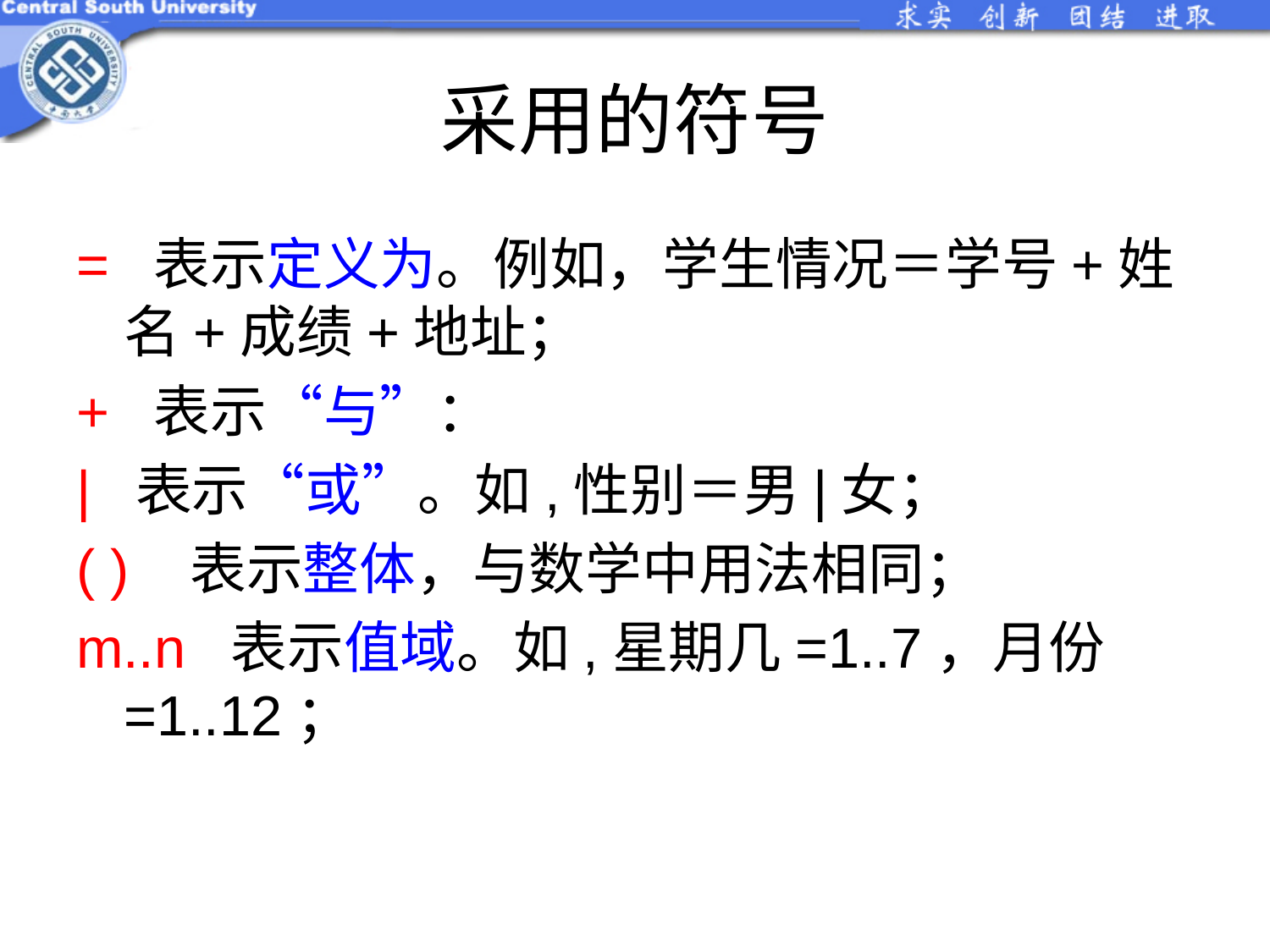

# 采用的符号
=  表示定义为。例如，学生情况＝学号+姓名+成绩+地址；
+  表示“与”：
|  表示“或”。如,性别＝男|女；
( )   表示整体，与数学中用法相同；
m..n  表示值域。如,星期几=1..7，月份=1..12；